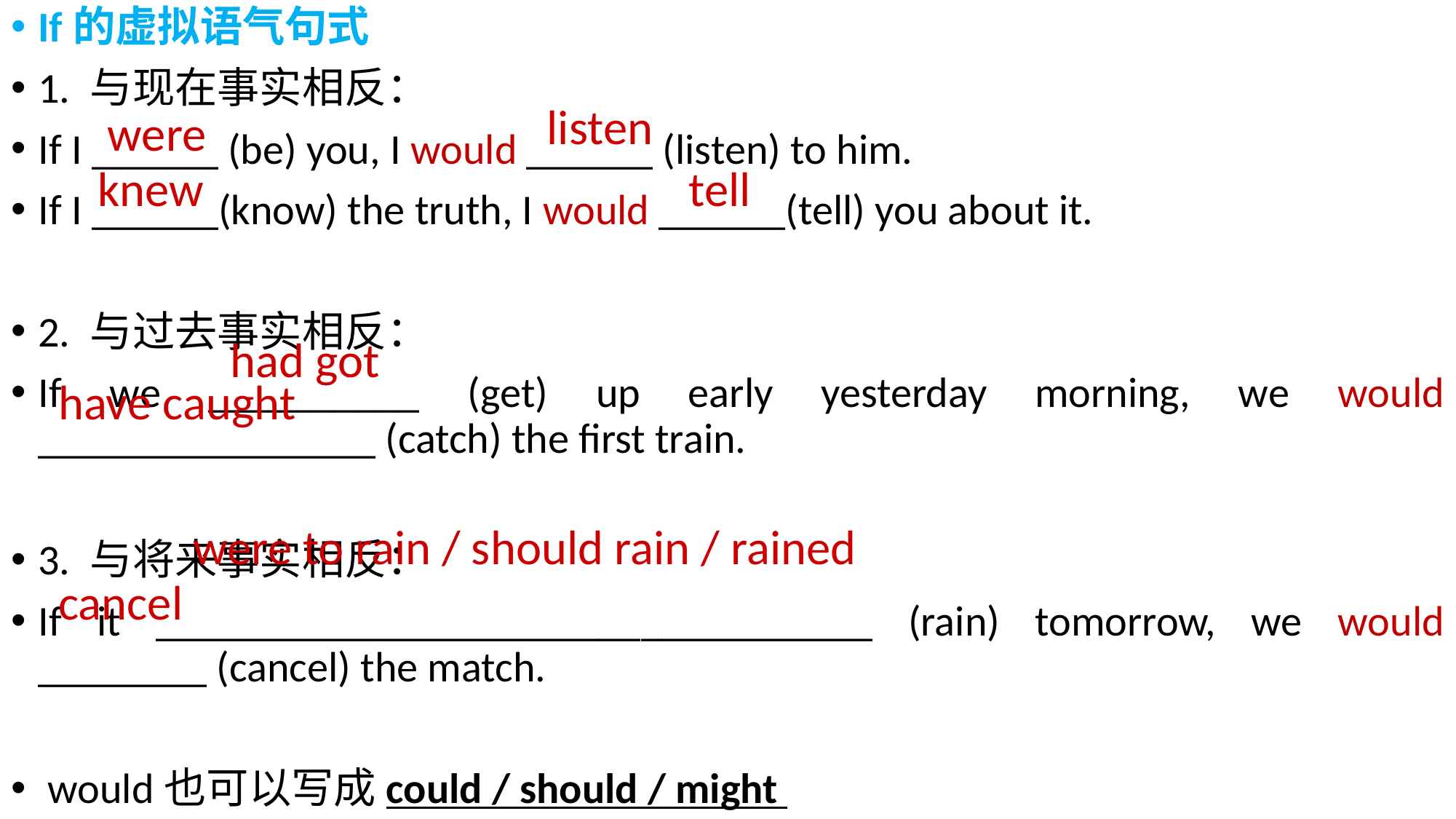

If的虚拟语气句式
1. 与现在事实相反：
If I ______ (be) you, I would ______ (listen) to him.
If I ______(know) the truth, I would ______(tell) you about it.

2. 与过去事实相反：
If we __________ (get) up early yesterday morning, we would ________________ (catch) the first train.

3. 与将来事实相反：
If it __________________________________ (rain) tomorrow, we would ________ (cancel) the match.

 would也可以写成could / should / might

listen
were
knew
tell
had got
have caught
were to rain / should rain / rained
cancel